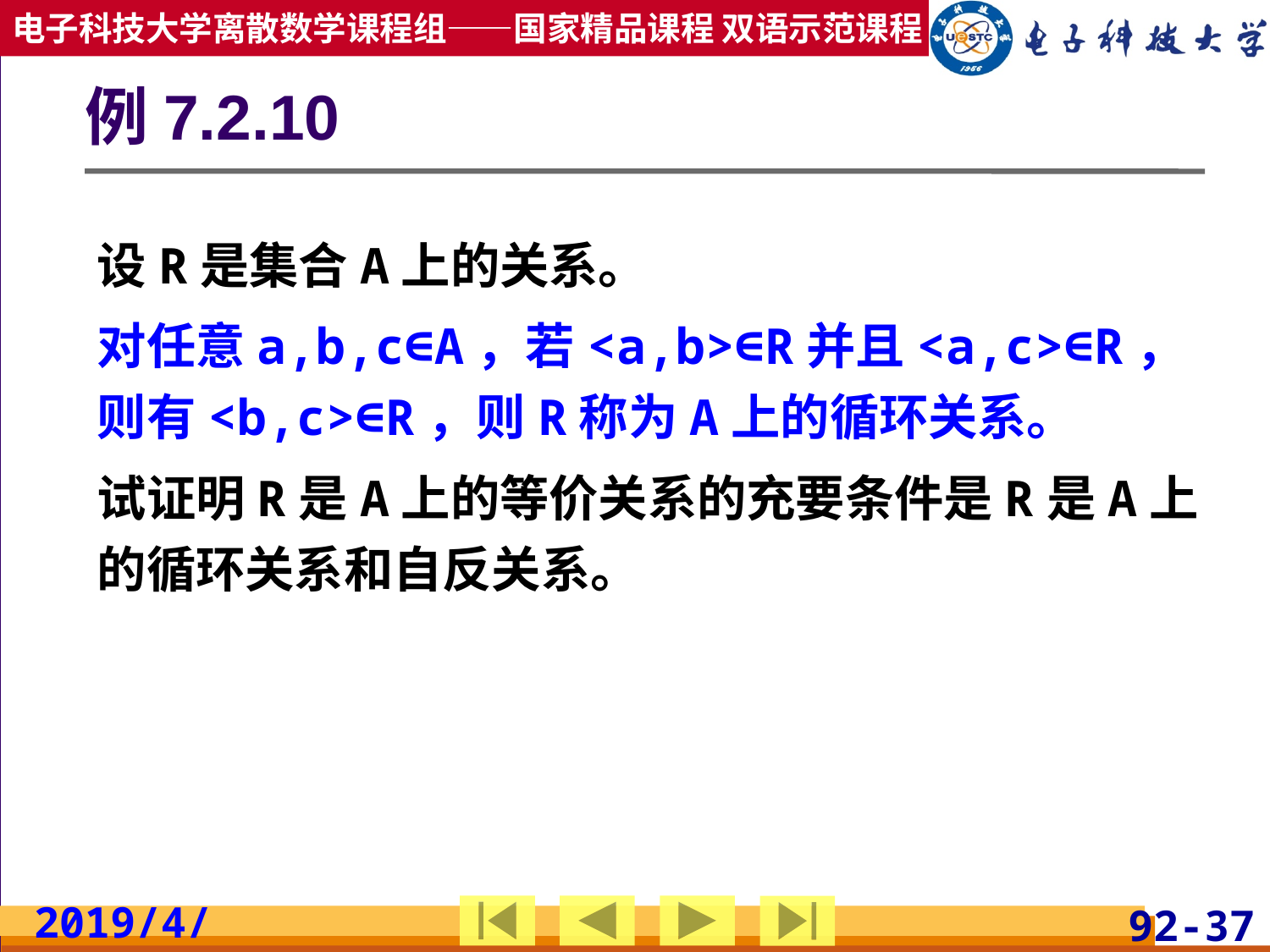

# 例7.2.10
设R是集合A上的关系。
对任意a,b,c∈A，若<a,b>∈R并且<a,c>∈R，则有<b,c>∈R，则R称为A上的循环关系。
试证明R是A上的等价关系的充要条件是R是A上的循环关系和自反关系。
2019/4/17